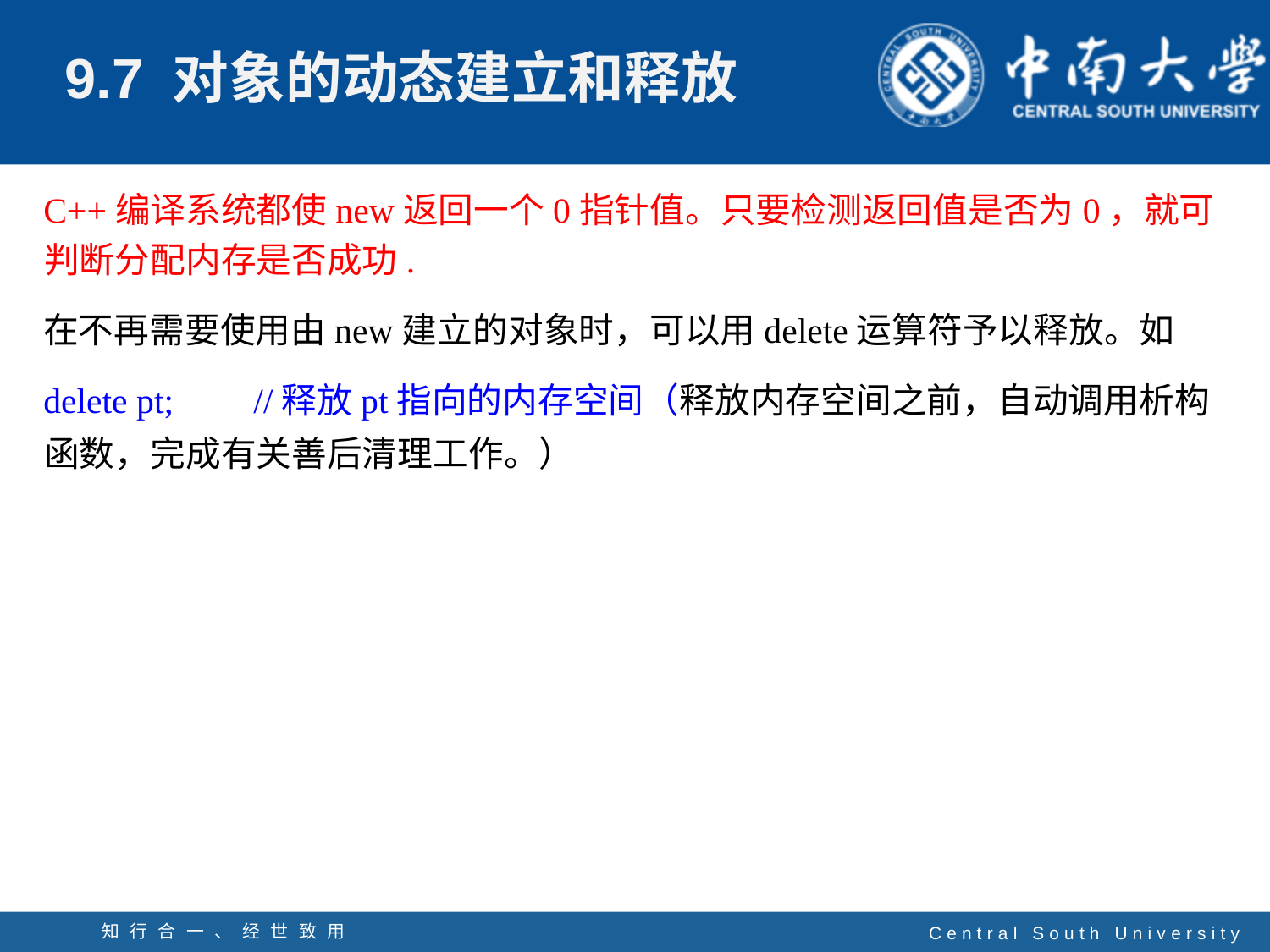

C++编译系统都使new返回一个0指针值。只要检测返回值是否为0，就可判断分配内存是否成功.
在不再需要使用由new建立的对象时，可以用delete运算符予以释放。如
delete pt;         //释放pt指向的内存空间（释放内存空间之前，自动调用析构函数，完成有关善后清理工作。）

知行合一、经世致用
自强不息 厚德载物
Central South University